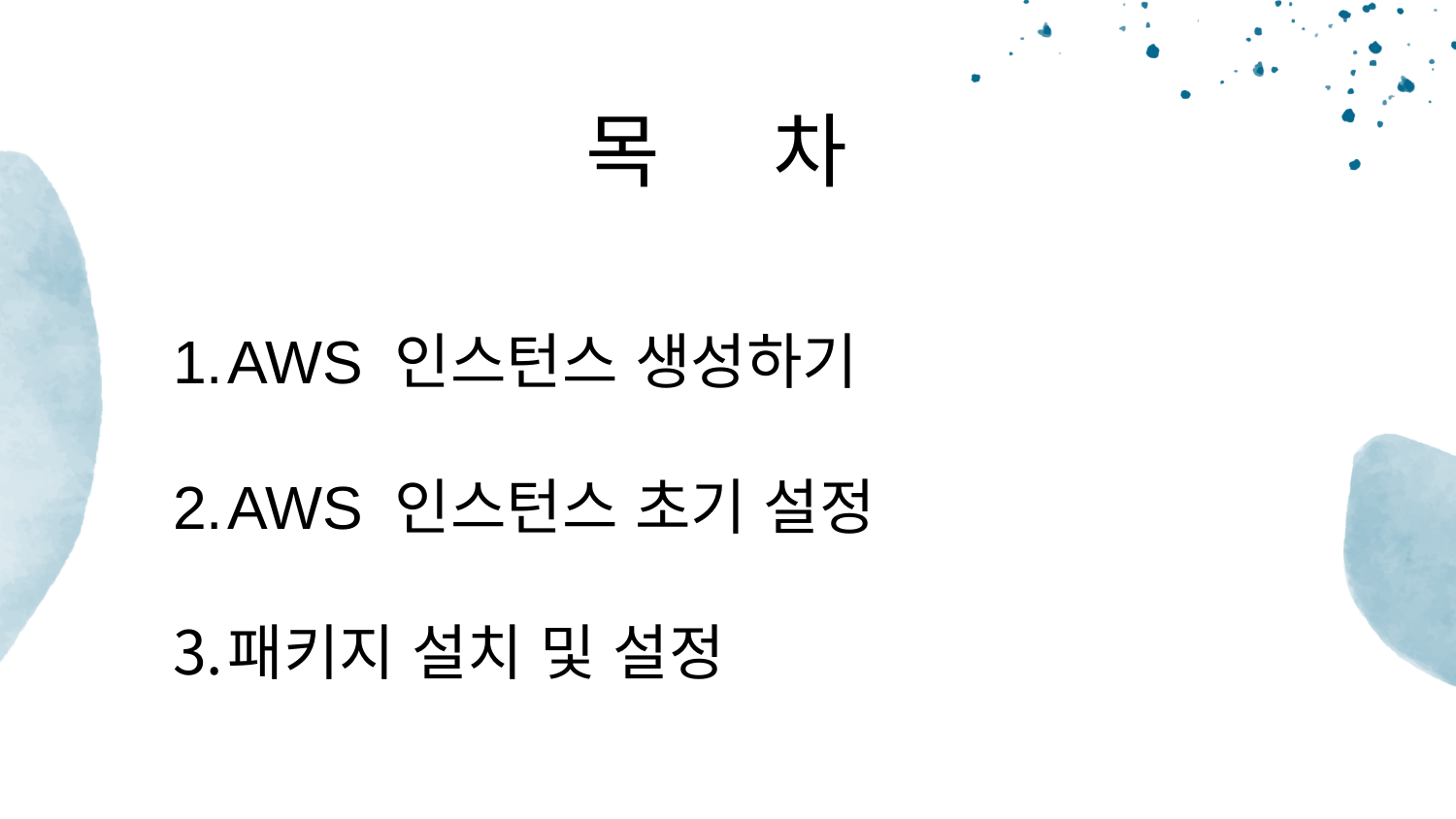

# 목     차
AWS 인스턴스 생성하기

AWS 인스턴스 초기 설정

패키지 설치 및 설정